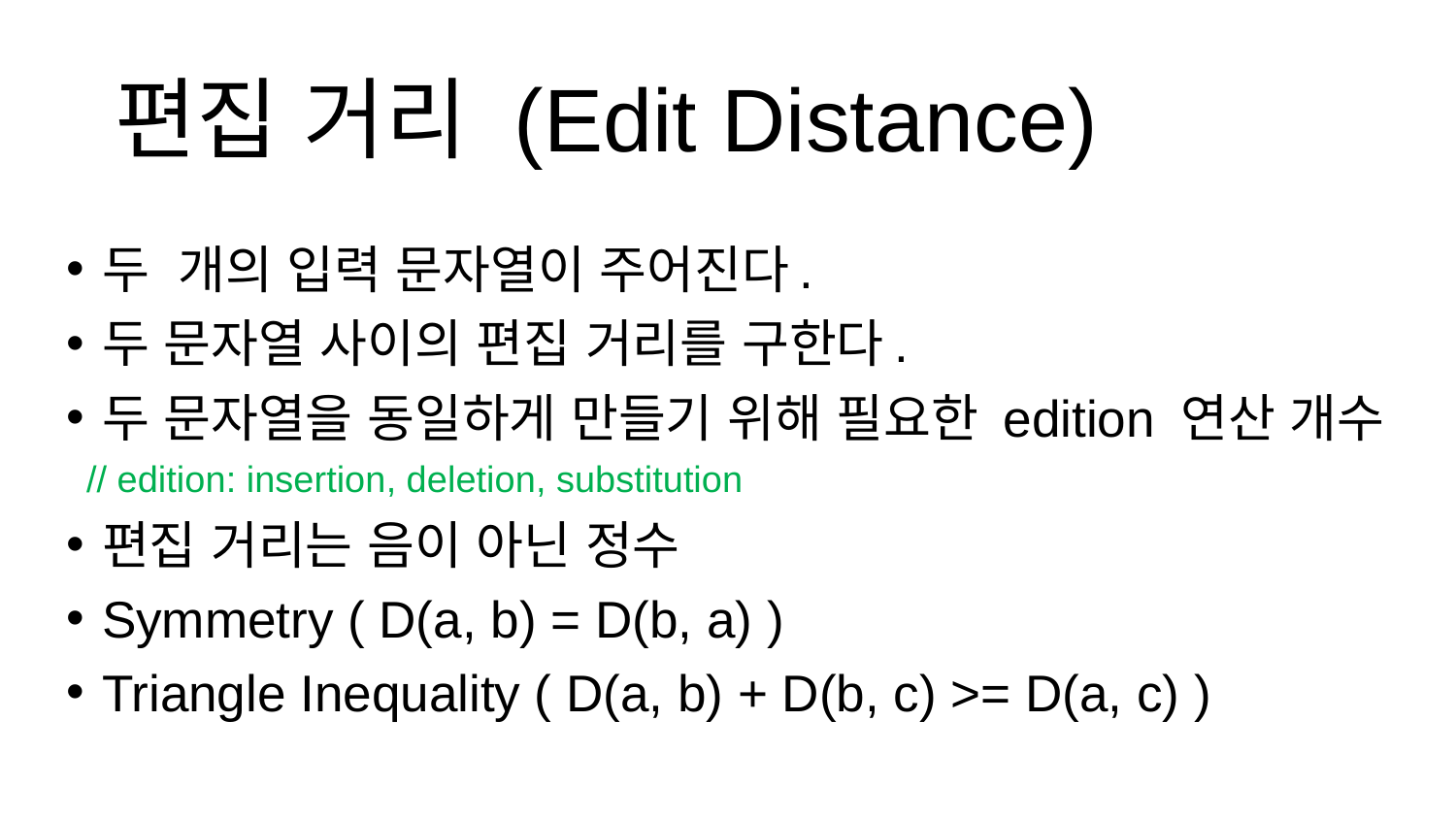

# 편집 거리 (Edit Distance)
두  개의 입력 문자열이 주어진다.
두 문자열 사이의 편집 거리를 구한다.
두 문자열을 동일하게 만들기 위해 필요한 edition 연산 개수
  // edition: insertion, deletion, substitution
편집 거리는 음이 아닌 정수
Symmetry ( D(a, b) = D(b, a) )
Triangle Inequality ( D(a, b) + D(b, c) >= D(a, c) )